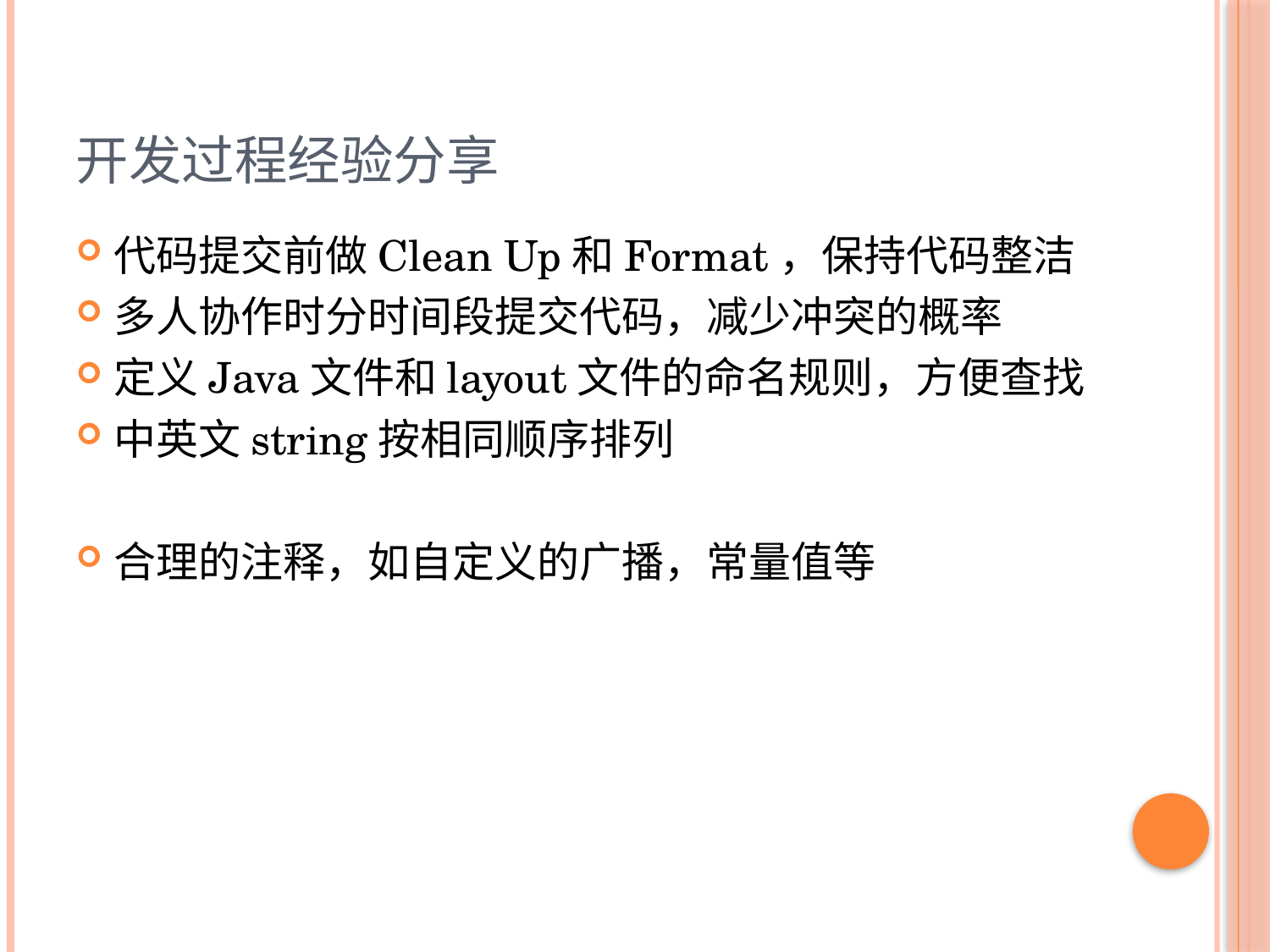

# 开发过程经验分享
代码提交前做Clean Up和Format，保持代码整洁
多人协作时分时间段提交代码，减少冲突的概率
定义Java文件和layout文件的命名规则，方便查找
中英文string按相同顺序排列

合理的注释，如自定义的广播，常量值等